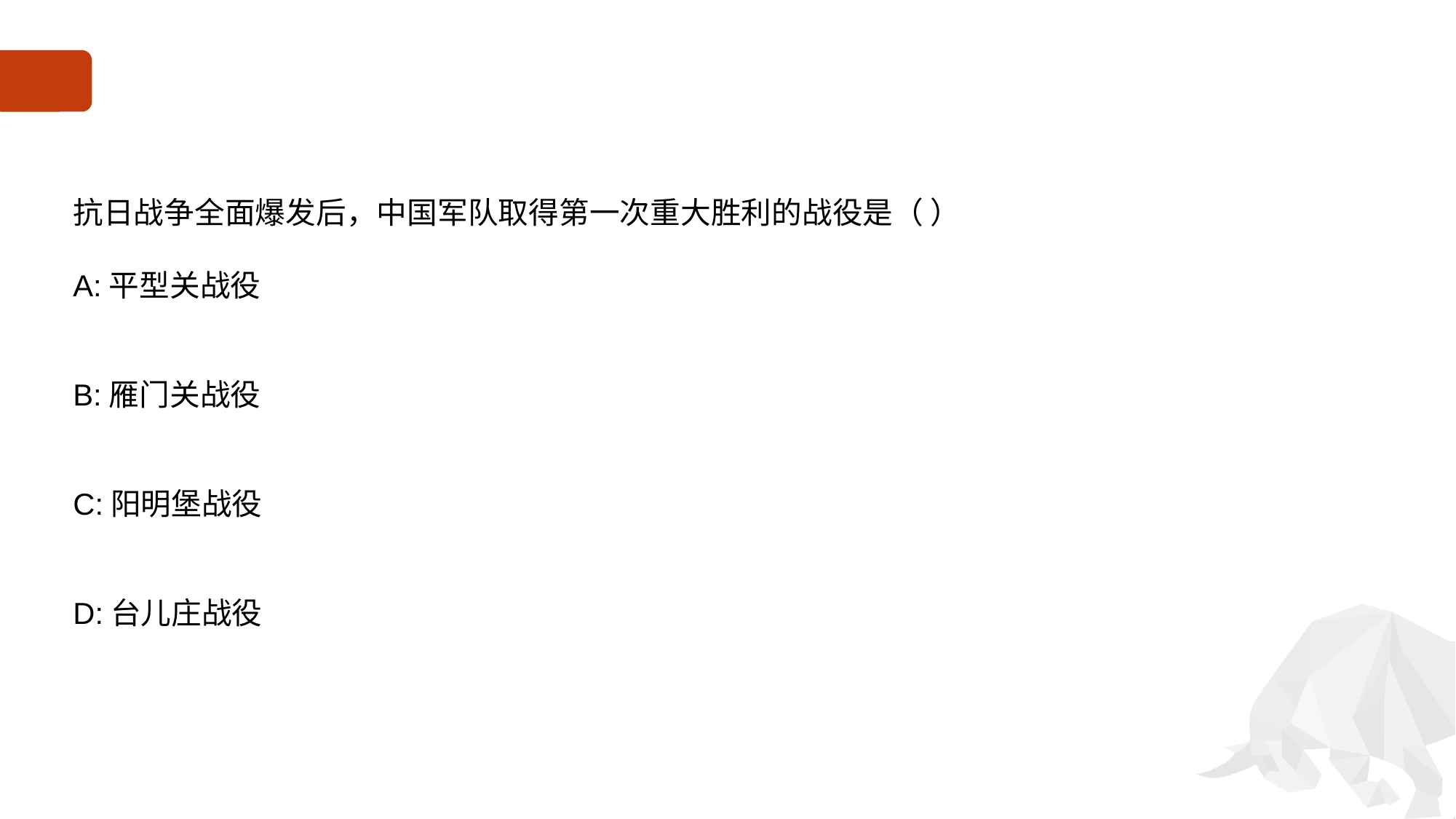

#
抗日战争全面爆发后，中国军队取得第一次重大胜利的战役是（ ）

A:平型关战役

B:雁门关战役

C:阳明堡战役

D:台儿庄战役